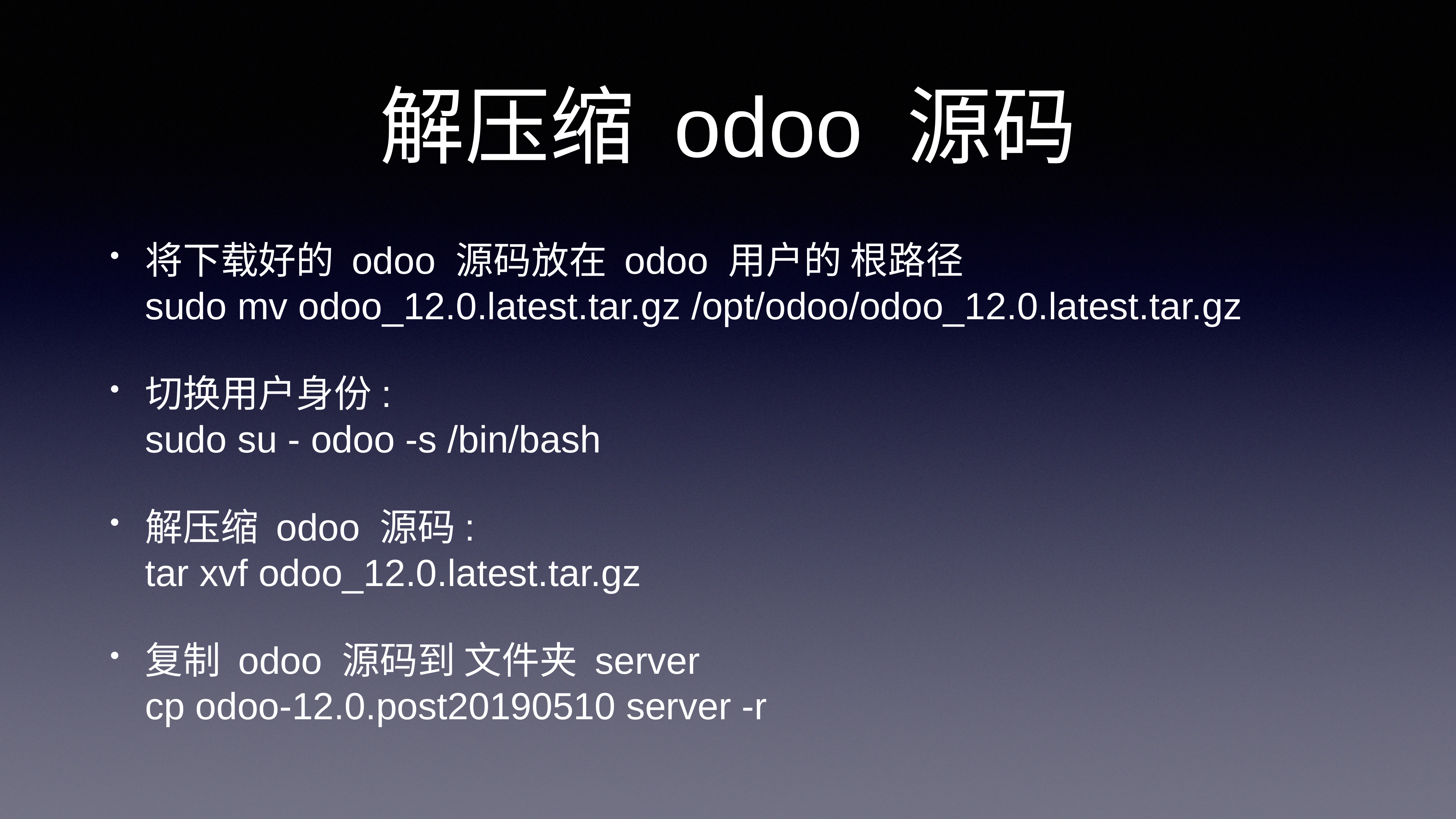

# 解压缩 odoo 源码
将下载好的 odoo 源码放在 odoo 用户的 根路径
sudo mv odoo_12.0.latest.tar.gz /opt/odoo/odoo_12.0.latest.tar.gz
切换用户身份:
sudo su - odoo -s /bin/bash
解压缩 odoo 源码:
tar xvf odoo_12.0.latest.tar.gz
复制 odoo 源码到 文件夹 server
cp odoo-12.0.post20190510 server -r